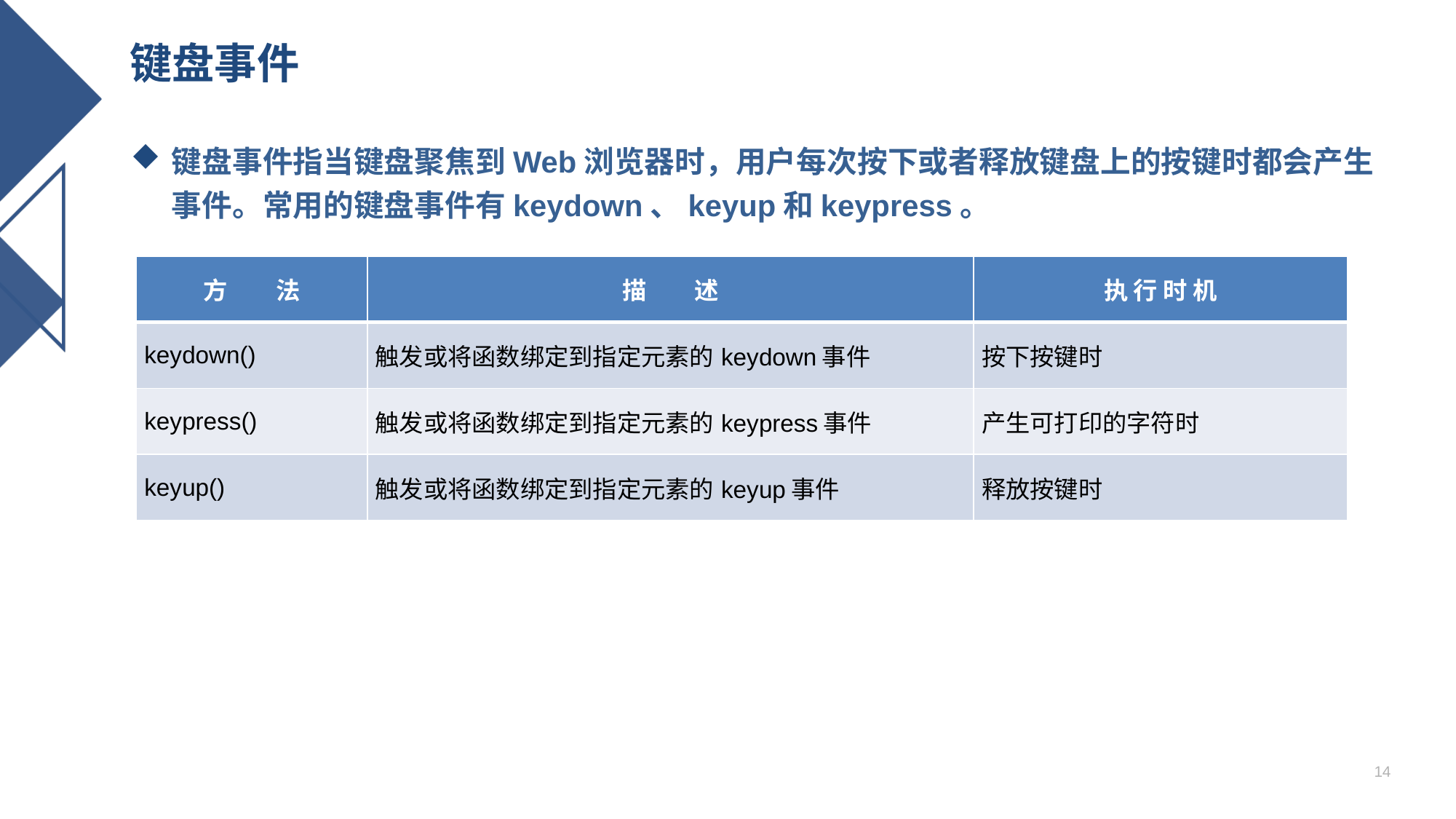

# 键盘事件
键盘事件指当键盘聚焦到Web浏览器时，用户每次按下或者释放键盘上的按键时都会产生事件。常用的键盘事件有keydown、keyup和keypress。
| 方　　法 | 描　　述 | 执 行 时 机 |
| --- | --- | --- |
| keydown() | 触发或将函数绑定到指定元素的keydown事件 | 按下按键时 |
| keypress() | 触发或将函数绑定到指定元素的keypress事件 | 产生可打印的字符时 |
| keyup() | 触发或将函数绑定到指定元素的keyup事件 | 释放按键时 |
14